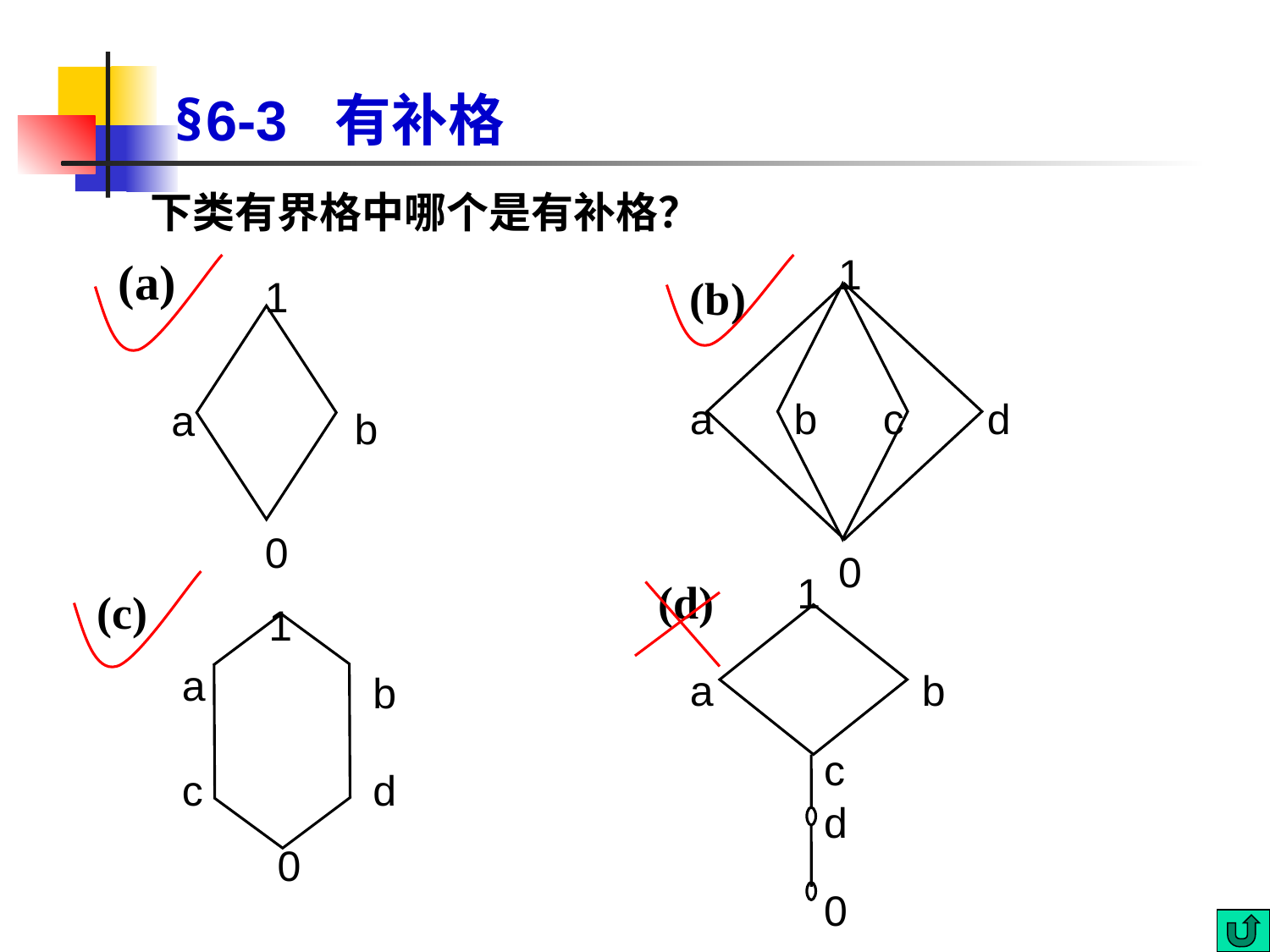

§6-3 有补格
下类有界格中哪个是有补格？
1

a
b
c
d
0
(a)

(b)
1

a
b
0
1

a
b
c
d
0
(d)

(c)

1
a
b

c
d
0
28